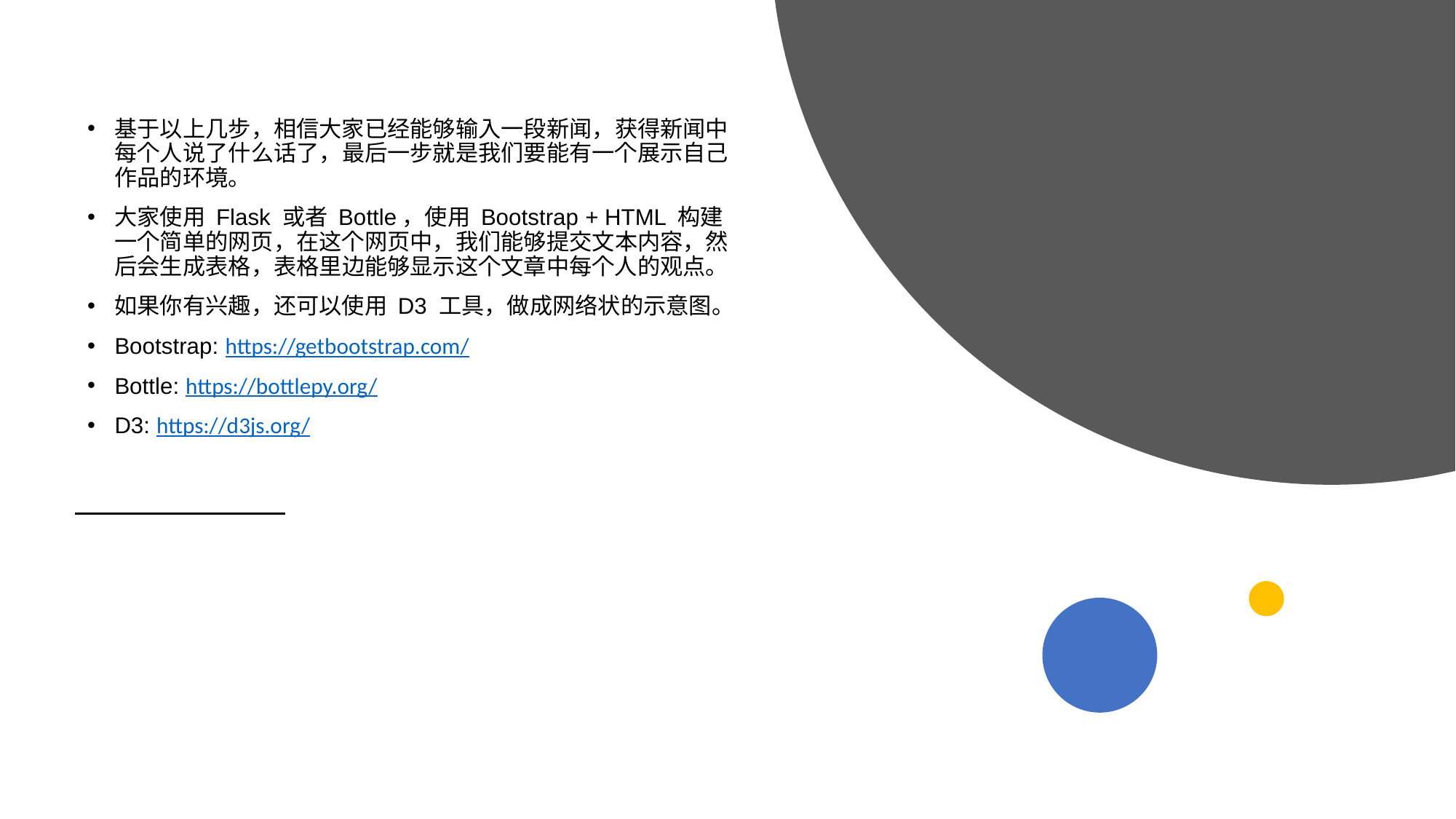

基于以上几步，相信大家已经能够输入一段新闻，获得新闻中每个人说了什么话了，最后一步就是我们要能有一个展示自己作品的环境。
大家使用 Flask 或者 Bottle，使用 Bootstrap + HTML 构建一个简单的网页，在这个网页中，我们能够提交文本内容，然后会生成表格，表格里边能够显示这个文章中每个人的观点。
如果你有兴趣，还可以使用 D3 工具，做成网络状的示意图。
Bootstrap: https://getbootstrap.com/
Bottle: https://bottlepy.org/
D3: https://d3js.org/